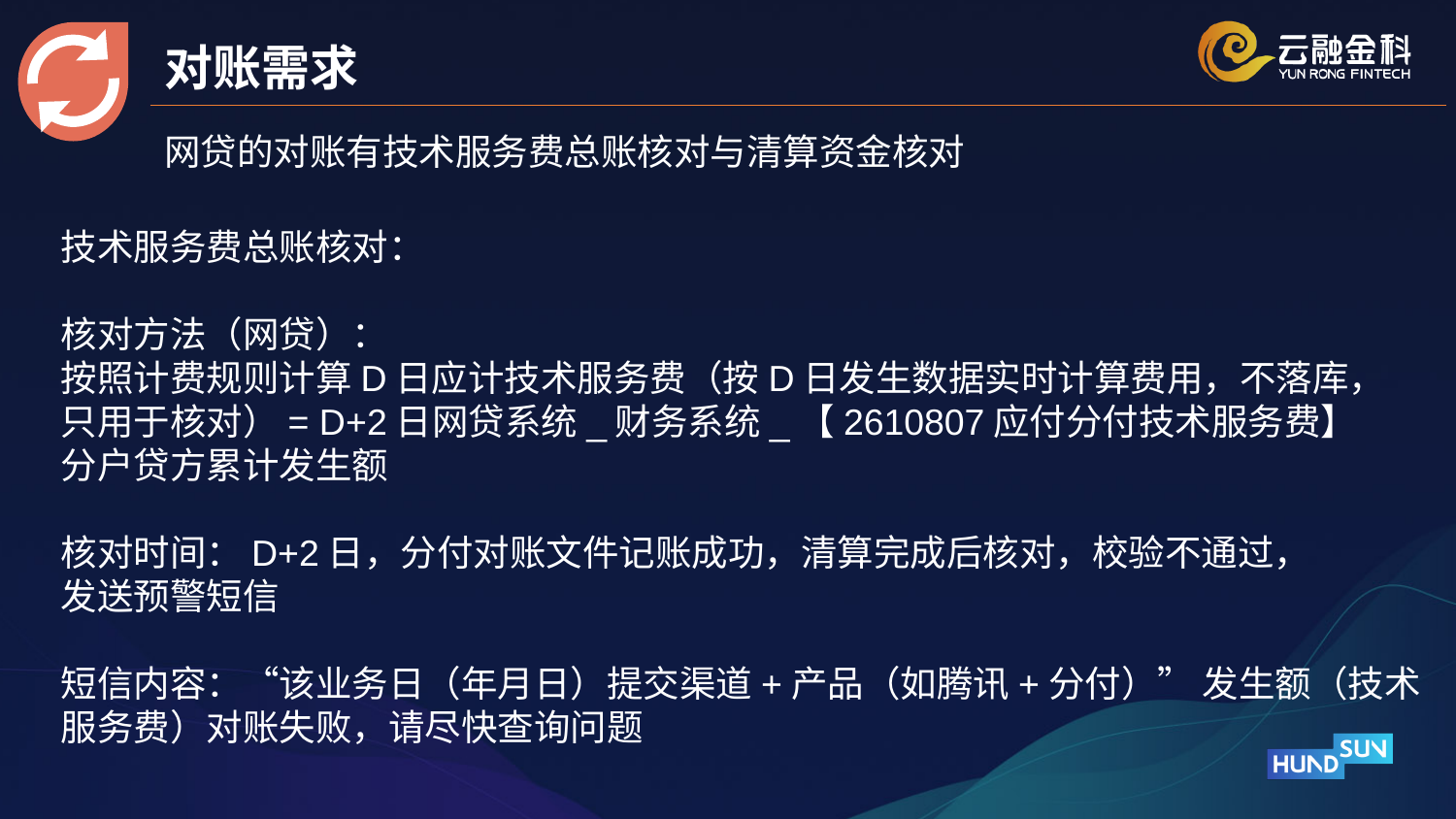

对账需求

网贷的对账有技术服务费总账核对与清算资金核对
技术服务费总账核对：

核对方法（网贷）：
按照计费规则计算D日应计技术服务费（按D日发生数据实时计算费用，不落库，
只用于核对）= D+2日网贷系统_财务系统_【2610807应付分付技术服务费】
分户贷方累计发生额

核对时间：D+2日，分付对账文件记账成功，清算完成后核对，校验不通过，
发送预警短信

短信内容：“该业务日（年月日）提交渠道+产品（如腾讯+分付）” 发生额（技术
服务费）对账失败，请尽快查询问题